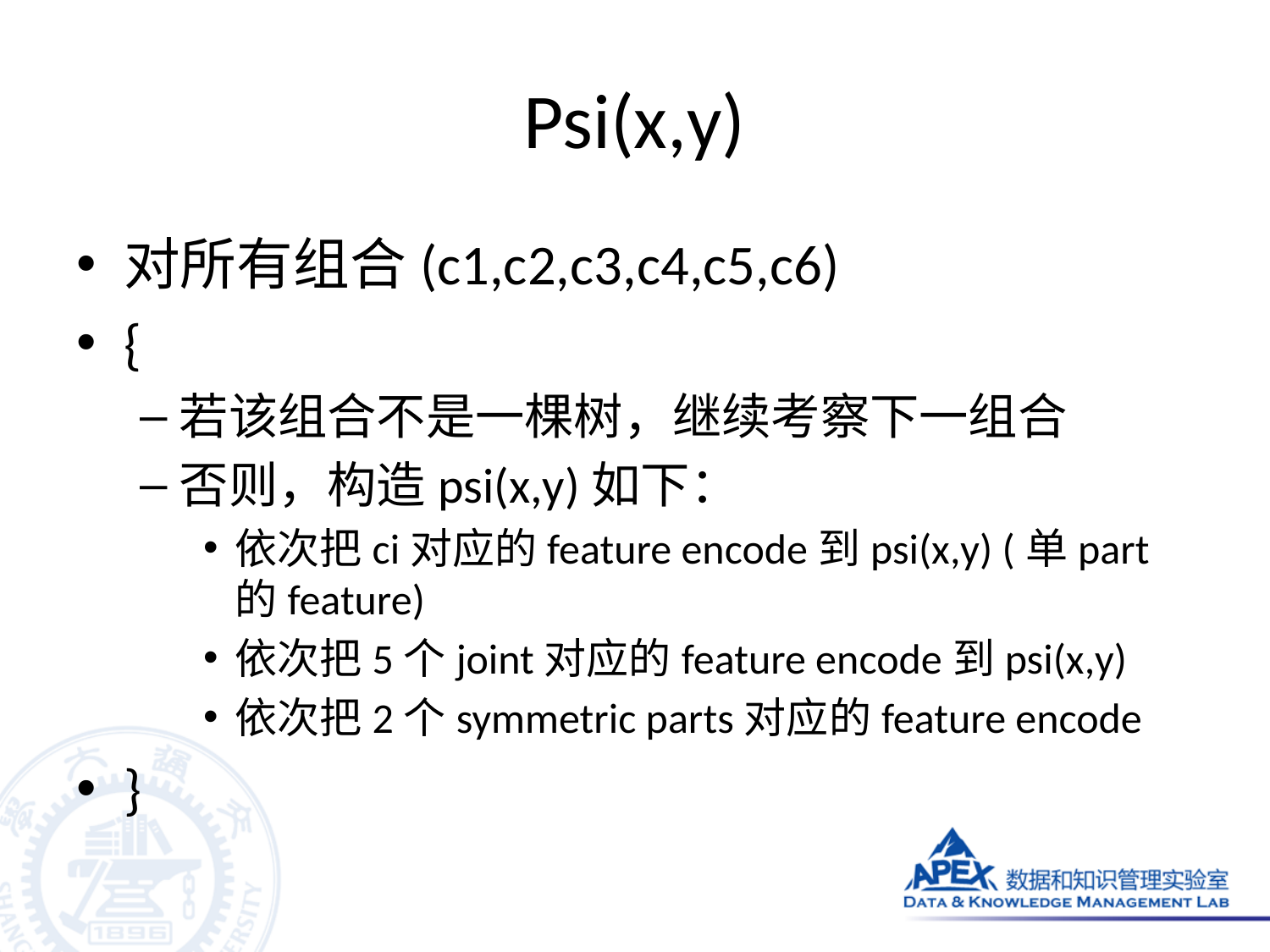

# Psi(x,y)
对所有组合(c1,c2,c3,c4,c5,c6)
{
若该组合不是一棵树，继续考察下一组合
否则，构造psi(x,y)如下：
依次把ci对应的feature encode到psi(x,y) (单part的feature)
依次把5个joint对应的feature encode到psi(x,y)
依次把2个symmetric parts对应的feature encode
}